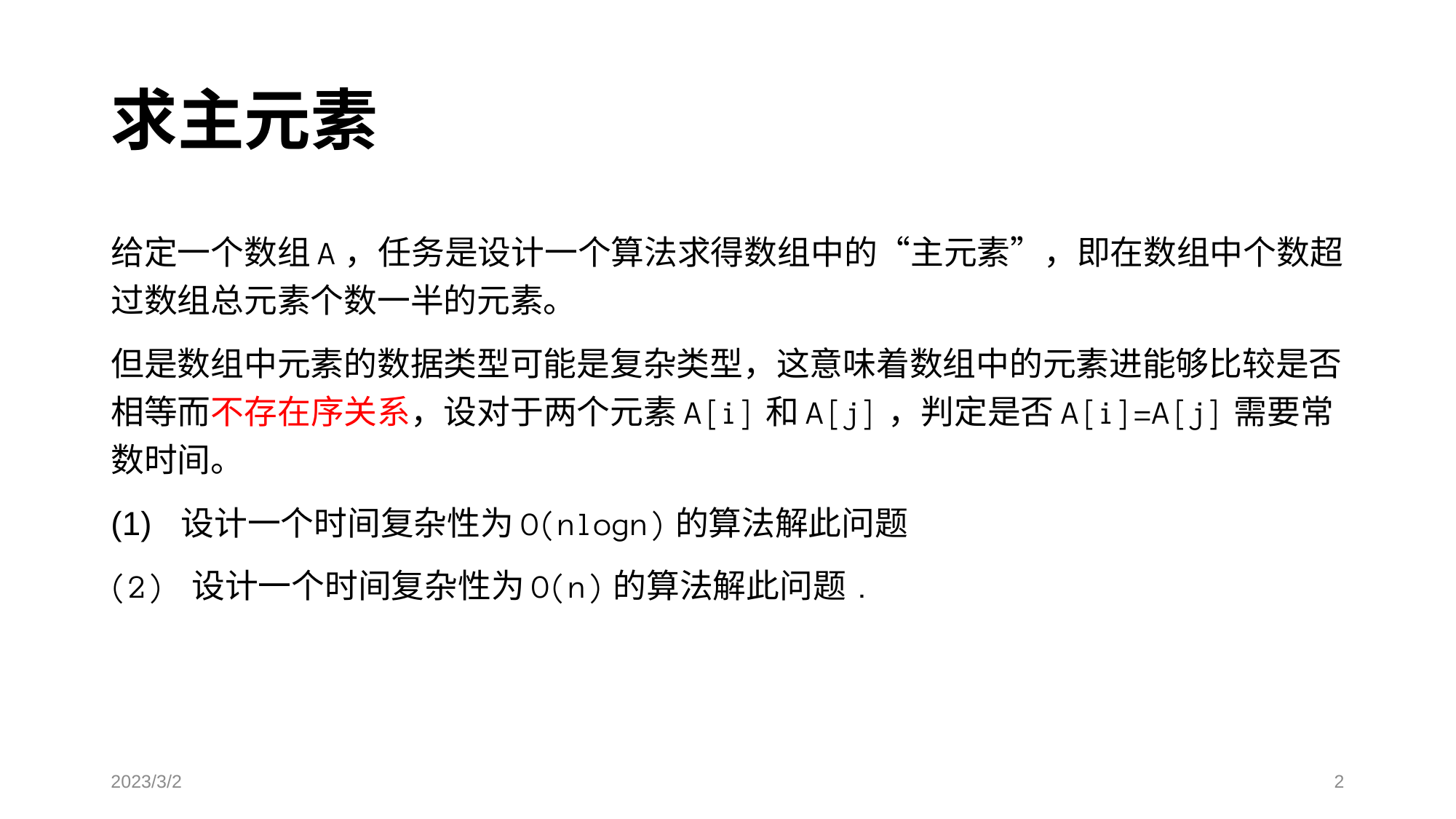

# 求主元素
给定一个数组A，任务是设计一个算法求得数组中的“主元素”，即在数组中个数超过数组总元素个数一半的元素。
但是数组中元素的数据类型可能是复杂类型，这意味着数组中的元素进能够比较是否相等而不存在序关系，设对于两个元素A[i]和A[j]，判定是否A[i]=A[j]需要常数时间。
 设计一个时间复杂性为O(nlogn)的算法解此问题
(2) 设计一个时间复杂性为O(n)的算法解此问题.
2023/3/2
2